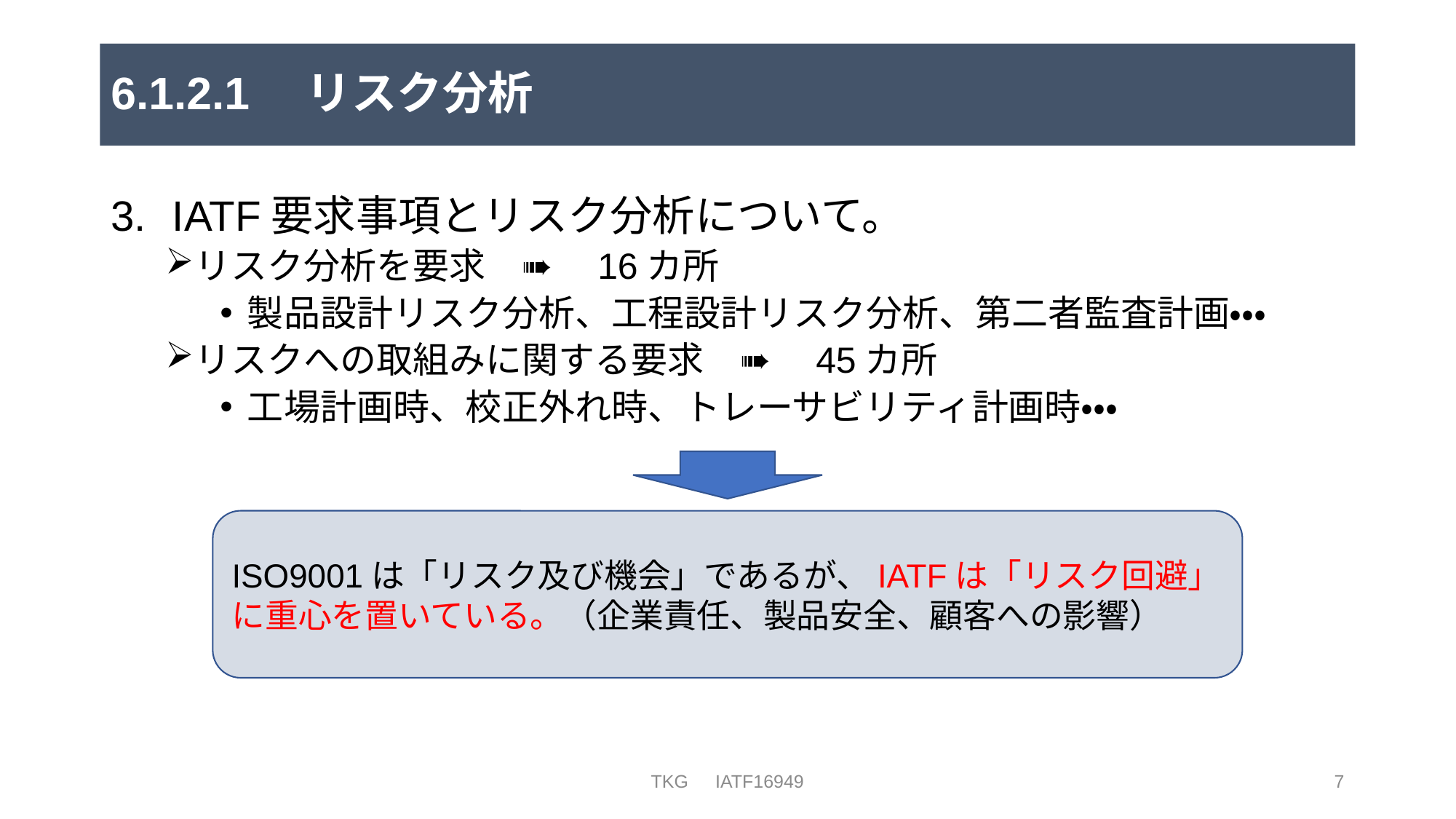

# 6.1.2.1　リスク分析
IATF要求事項とリスク分析について。
リスク分析を要求　➠　16カ所
製品設計リスク分析、工程設計リスク分析、第二者監査計画・・・
リスクへの取組みに関する要求　➠　45カ所
工場計画時、校正外れ時、トレーサビリティ計画時・・・

ISO9001は「リスク及び機会」であるが、IATFは「リスク回避」に重心を置いている。（企業責任、製品安全、顧客への影響）
TKG　IATF16949
7